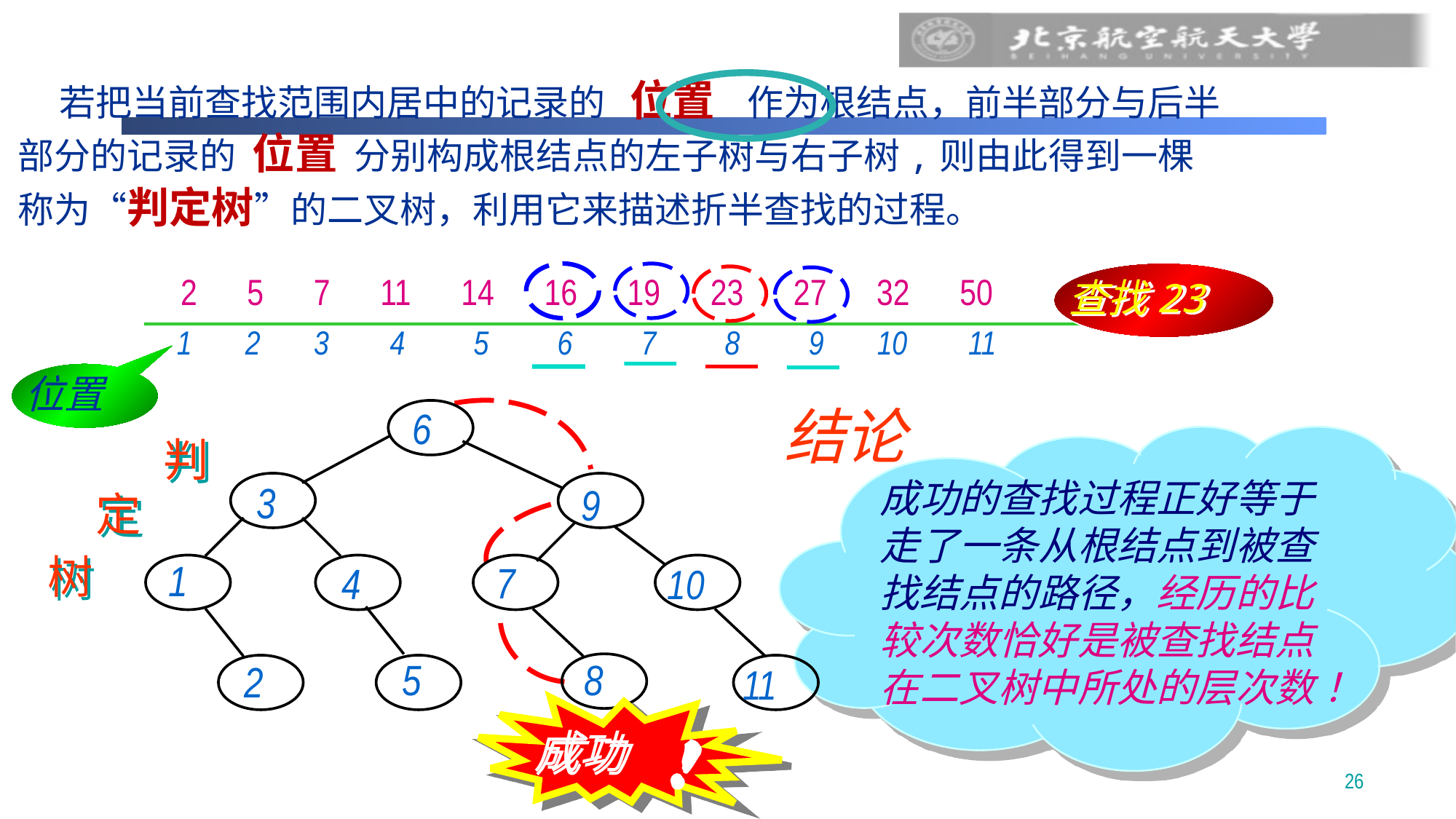

若把当前查找范围内居中的记录的   位置    作为根结点，前半部分与后半部分的记录的  位置  分别构成根结点的左子树与右子树,则由此得到一棵称为“判定树”的二叉树，利用它来描述折半查找的过程。

查找23
2      5      7      11      14      16      19      23      27      32      50

1       2       3        4         5         6         7         8         9       10        11

位置

结论

成功的查找过程正好等于走了一条从根结点到被查找结点的路径，经历的比较次数恰好是被查找结点在二叉树中所处的层次数 ！
6

3

9

1
7
4
10

5
8
2
11

判
定
树

成功

26